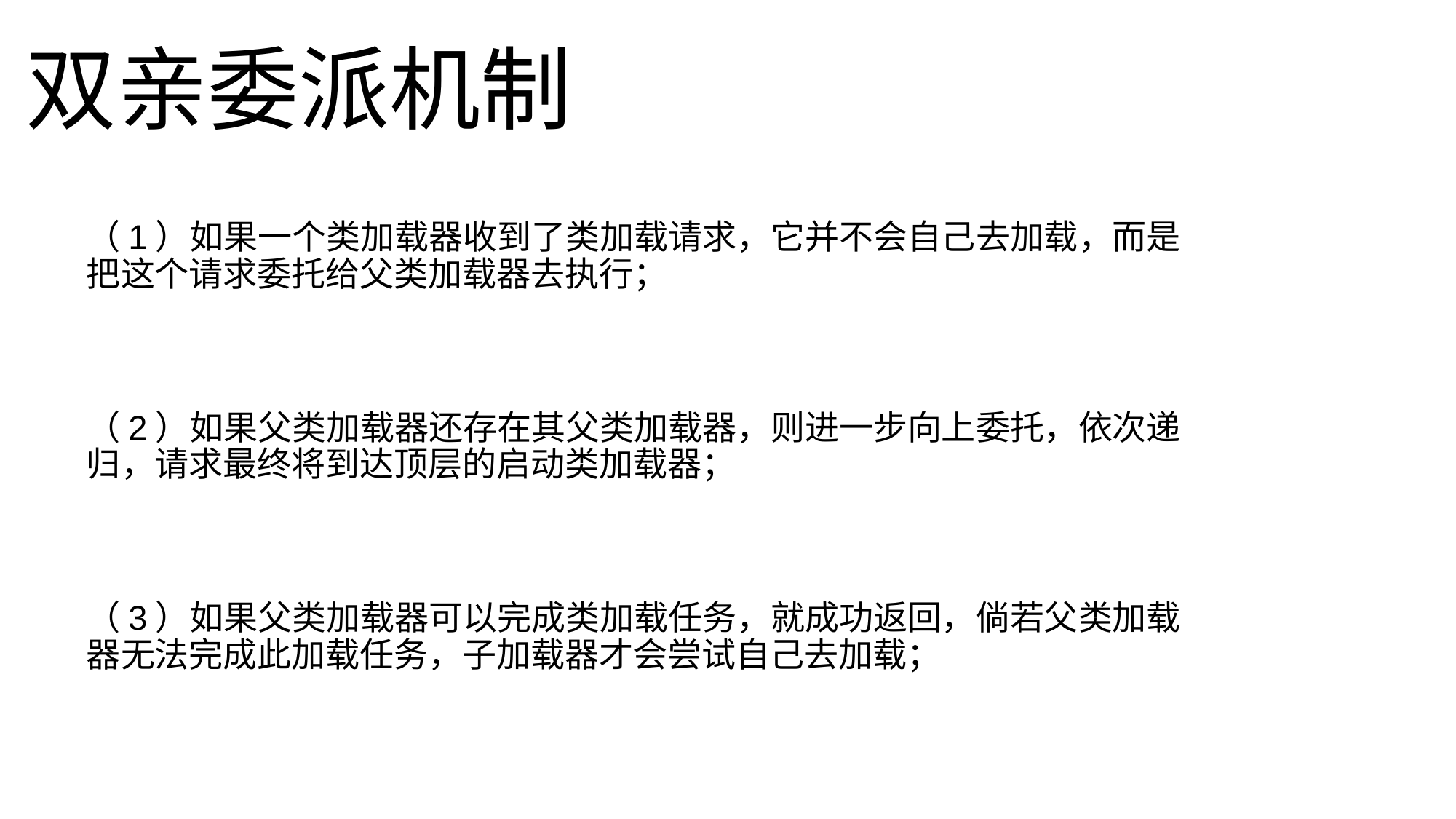

# 双亲委派机制
（1）如果一个类加载器收到了类加载请求，它并不会自己去加载，而是把这个请求委托给父类加载器去执行；

（2）如果父类加载器还存在其父类加载器，则进一步向上委托，依次递归，请求最终将到达顶层的启动类加载器；

（3）如果父类加载器可以完成类加载任务，就成功返回，倘若父类加载器无法完成此加载任务，子加载器才会尝试自己去加载；